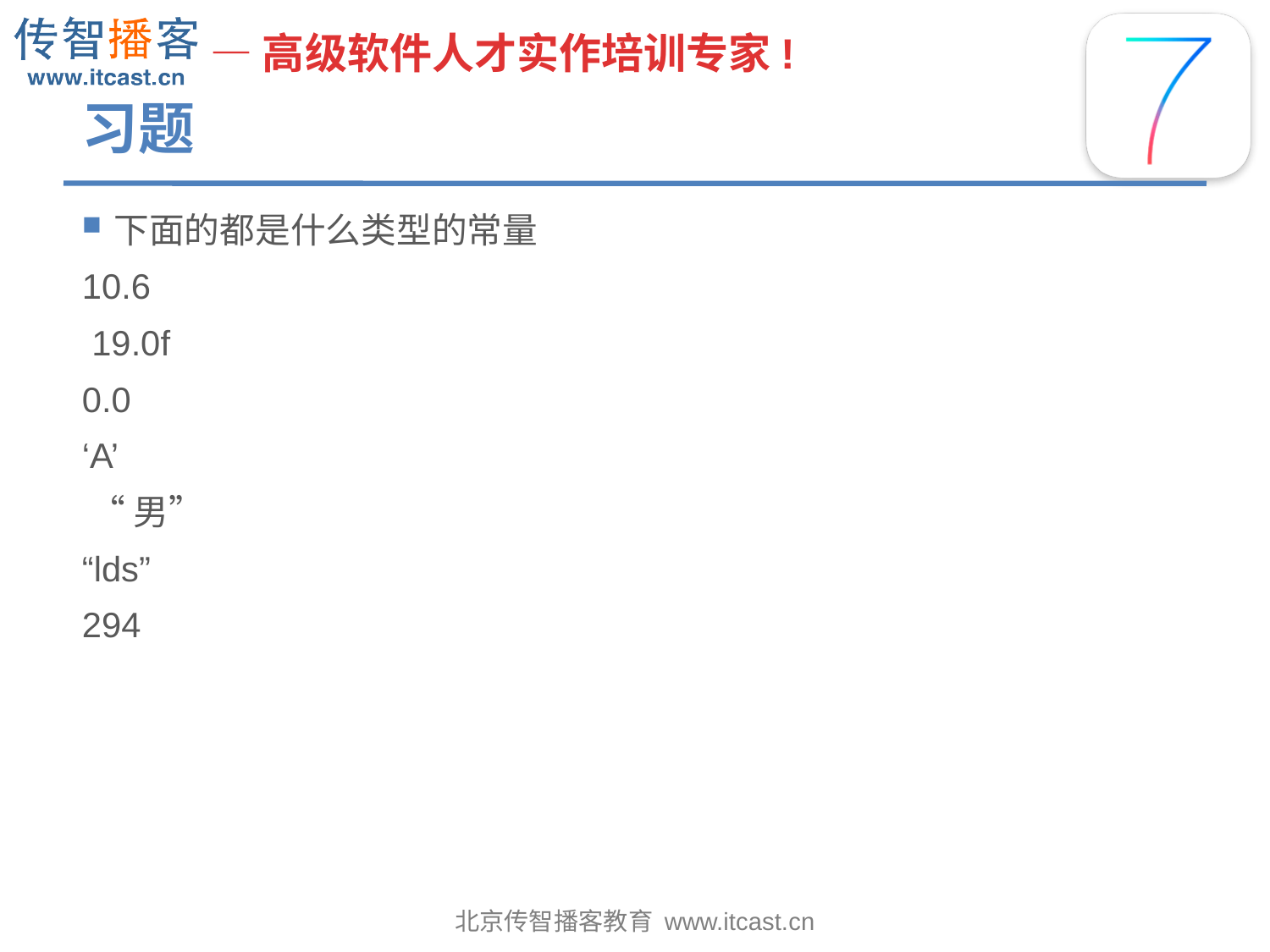

# 习题
下面的都是什么类型的常量
10.6
 19.0f
0.0
‘A’
 “男”
“lds”
294